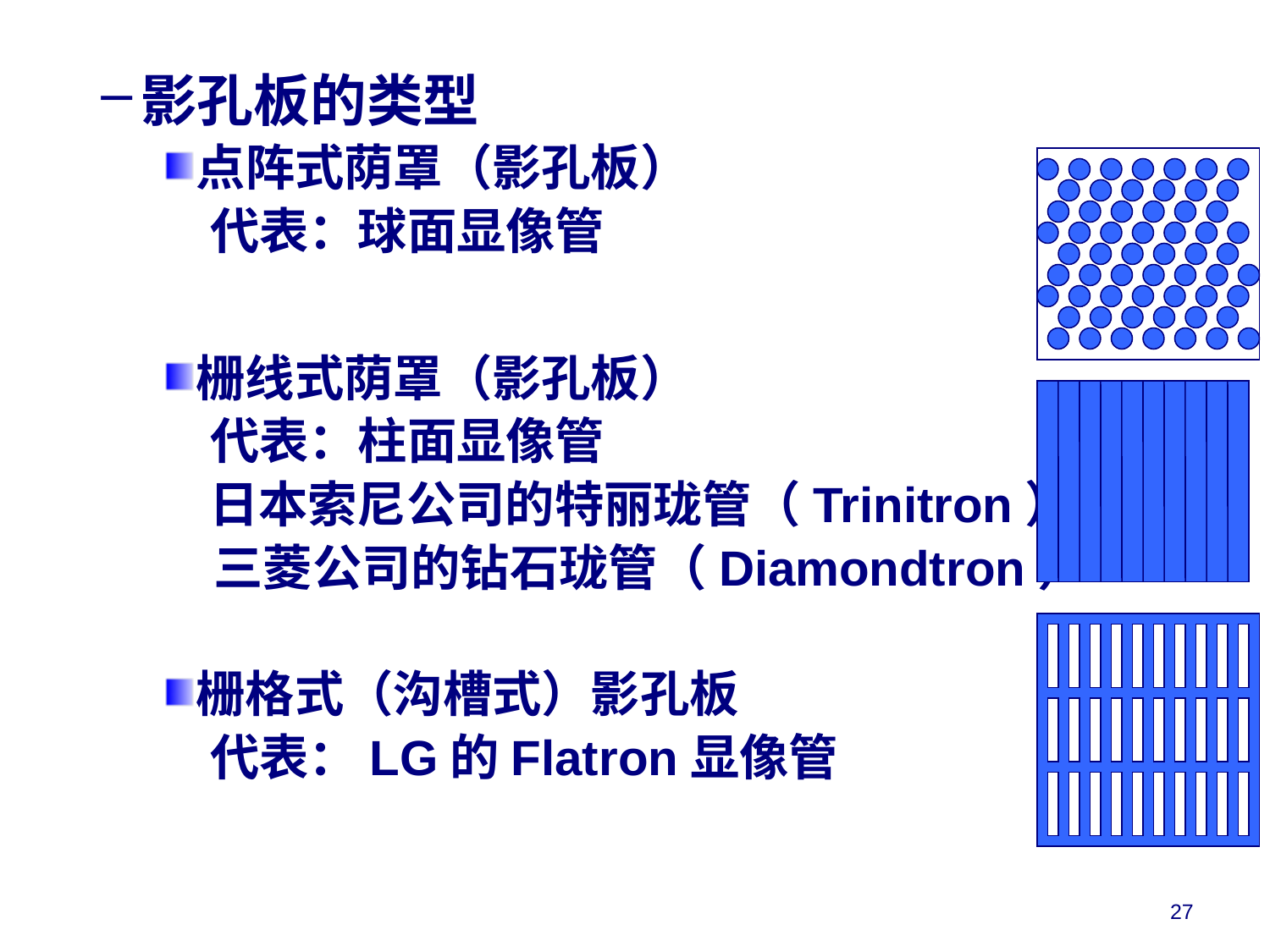

影孔板的类型
点阵式荫罩（影孔板）
   代表：球面显像管

栅线式荫罩（影孔板）
   代表：柱面显像管
   日本索尼公司的特丽珑管（Trinitron）
         三菱公司的钻石珑管（Diamondtron）

栅格式（沟槽式）影孔板
   代表：LG的Flatron显像管

27